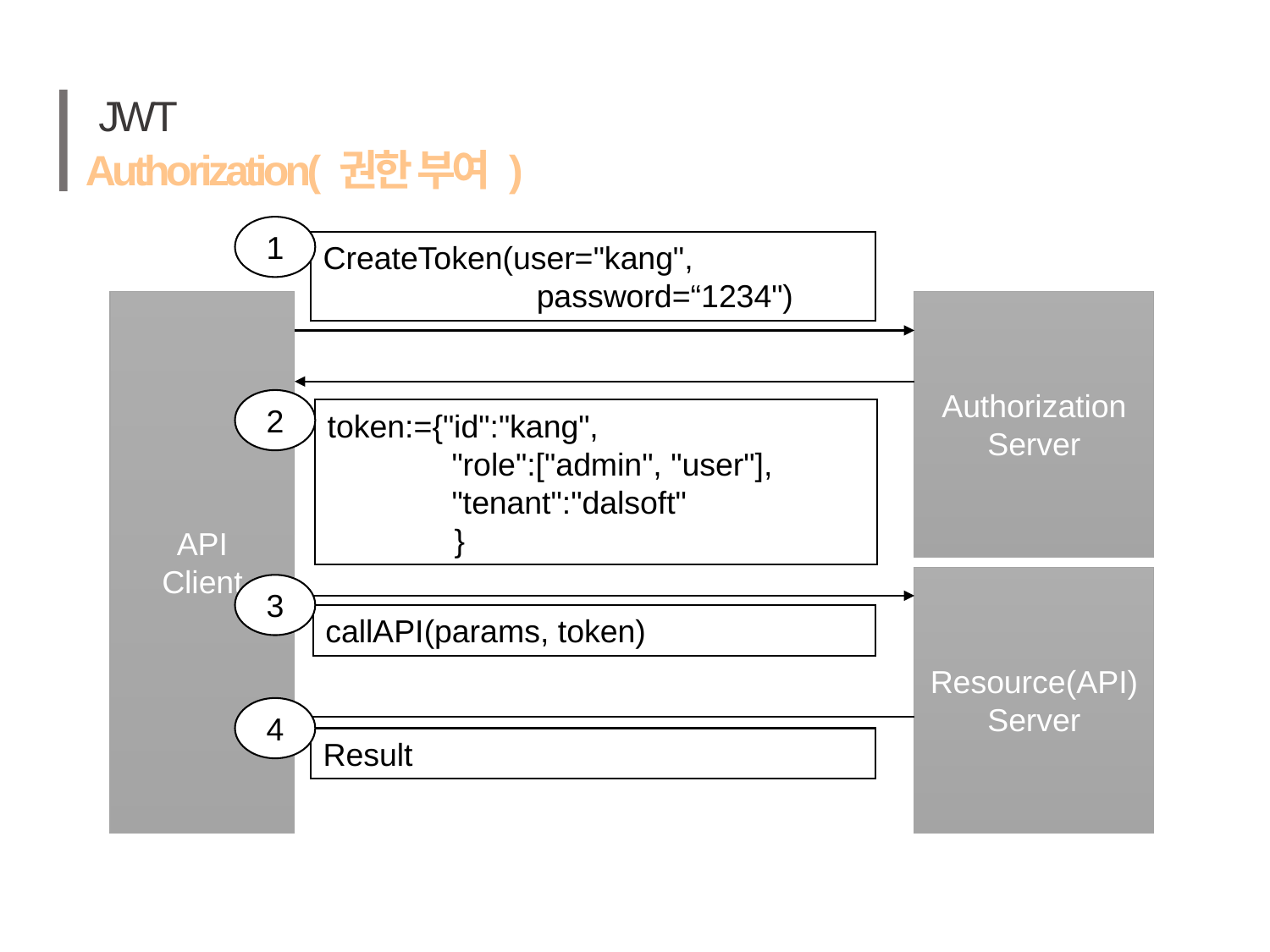

JWT

Authorization( 권한 부여 )
1
CreateToken(user="kang",
                        password=“1234")
API
Client
Authorization
Server
token:={"id":"kang",
              "role":["admin", "user"],
              "tenant":"dalsoft"
	}
2
Resource(API)
Server
3
callAPI(params, token)
4
Result